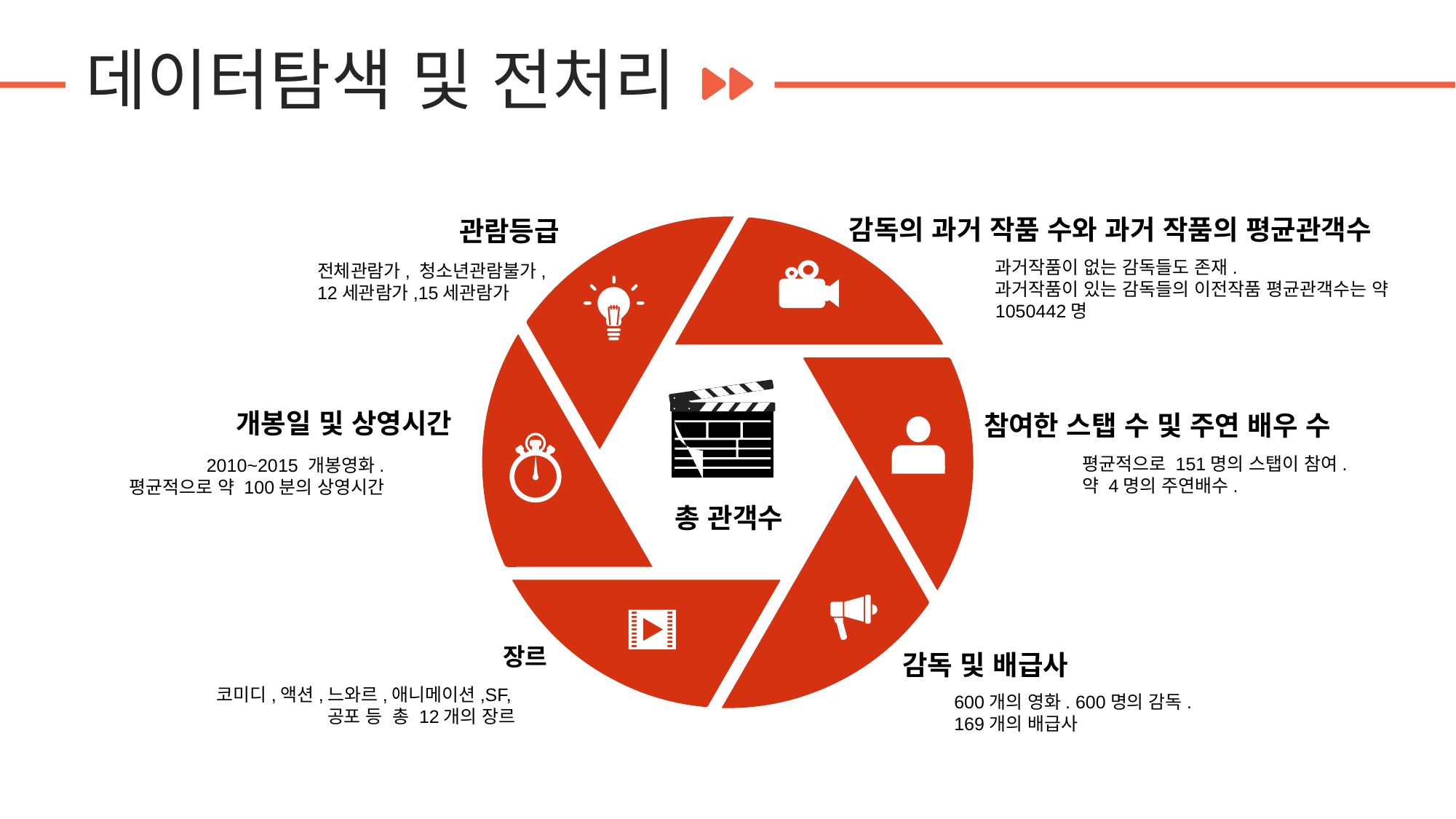

데이터탐색 및 전처리
감독의 과거 작품 수와 과거 작품의 평균관객수
과거작품이 없는 감독들도 존재.
과거작품이 있는 감독들의 이전작품 평균관객수는 약   1050442명
관람등급
전체관람가, 청소년관람불가,
12세관람가,15세관람가

개봉일 및 상영시간
2010~2015 개봉영화.
평균적으로 약 100분의 상영시간

참여한 스탭 수 및 주연 배우 수
평균적으로 151명의 스탭이 참여.
약 4명의 주연배수.

총 관객수

장르
코미디,액션,느와르,애니메이션,SF,공포 등  총 12개의 장르
감독 및 배급사
600개의 영화. 600명의 감독.
169개의 배급사